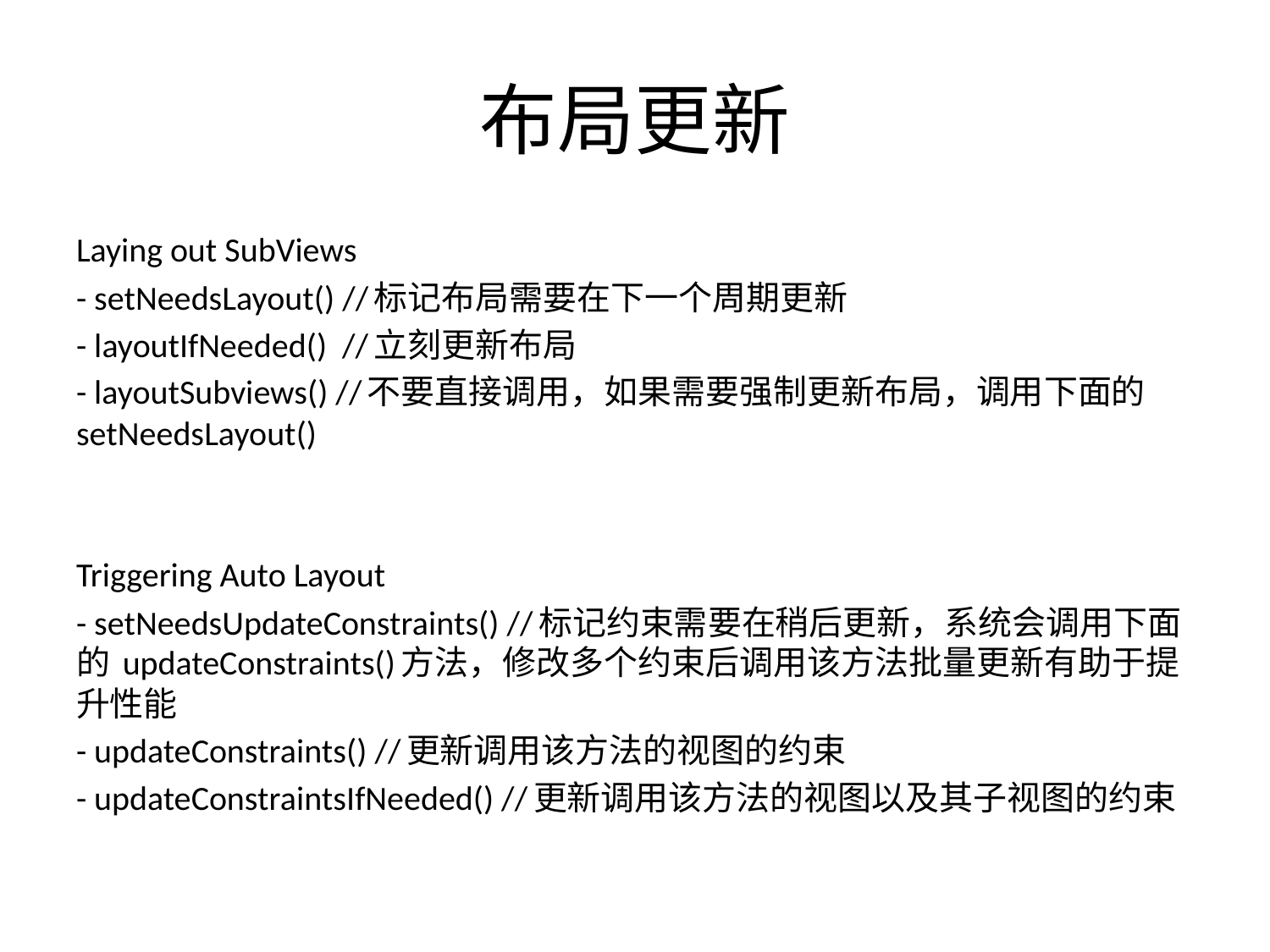

# 布局更新
Laying out SubViews
- setNeedsLayout() //标记布局需要在下一个周期更新
- layoutIfNeeded()  //立刻更新布局
- layoutSubviews() //不要直接调用，如果需要强制更新布局，调用下面的 setNeedsLayout()

Triggering Auto Layout
- setNeedsUpdateConstraints() //标记约束需要在稍后更新，系统会调用下面的 updateConstraints()方法，修改多个约束后调用该方法批量更新有助于提升性能
- updateConstraints() //更新调用该方法的视图的约束
- updateConstraintsIfNeeded() //更新调用该方法的视图以及其子视图的约束